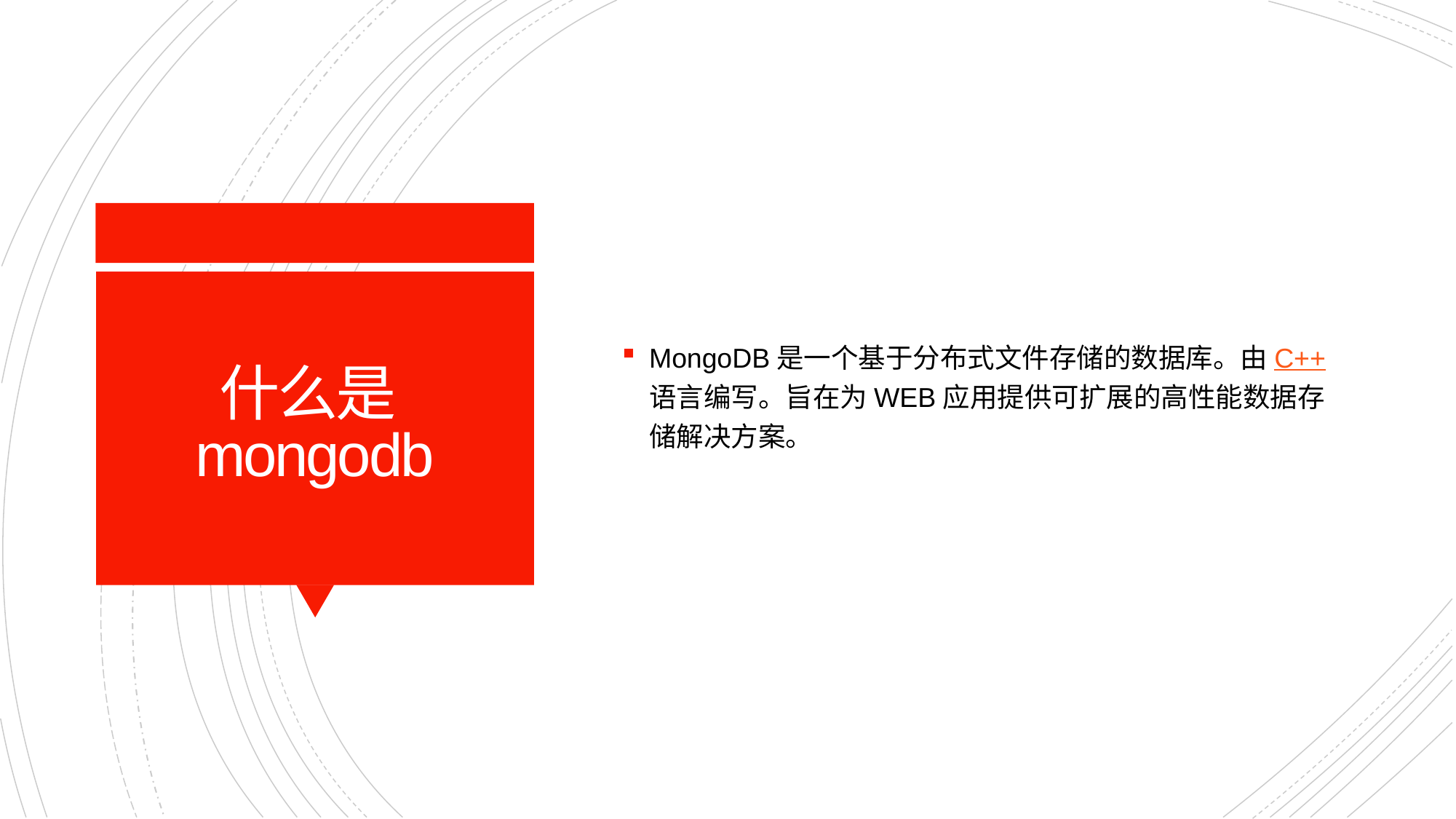

MongoDB是一个基于分布式文件存储的数据库。由C++语言编写。旨在为WEB应用提供可扩展的高性能数据存储解决方案。
# 什么是mongodb